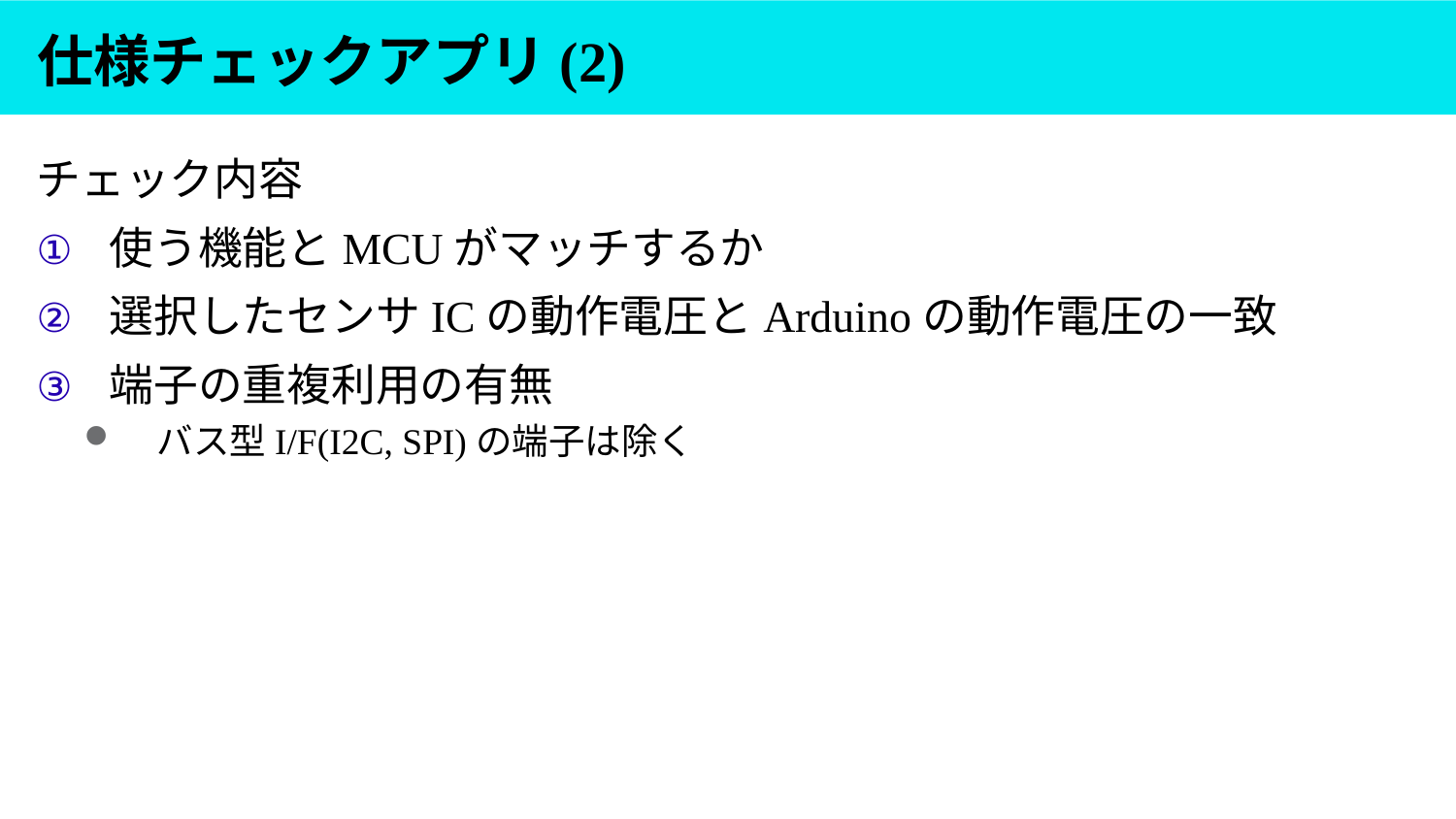

# 仕様チェックアプリ(2)
チェック内容
使う機能とMCUがマッチするか
選択したセンサICの動作電圧とArduinoの動作電圧の一致
端子の重複利用の有無
バス型I/F(I2C, SPI)の端子は除く